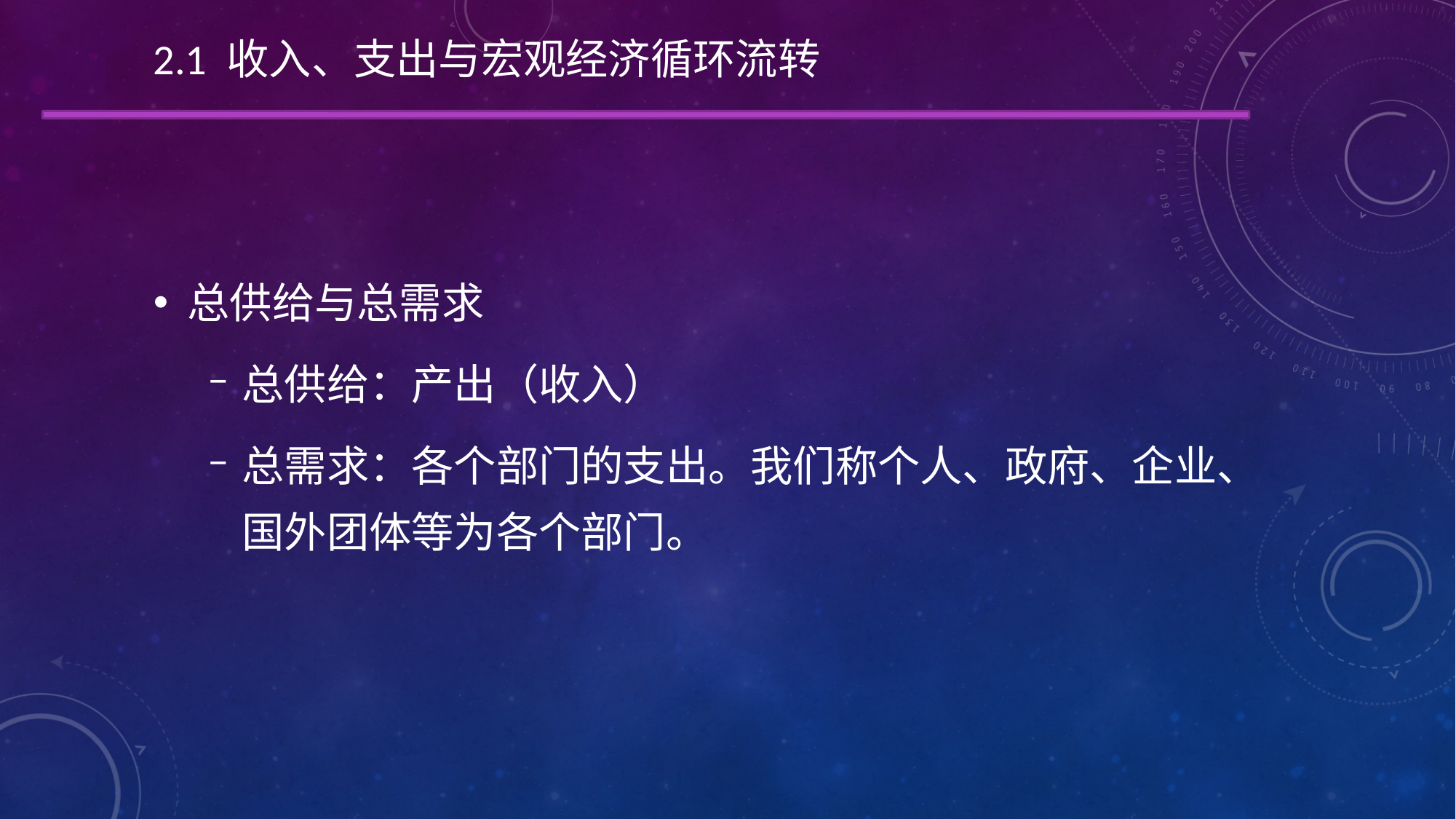

2.1 收入、支出与宏观经济循环流转

总供给与总需求
总供给：产出（收入）
总需求：各个部门的支出。我们称个人、政府、企业、国外团体等为各个部门。